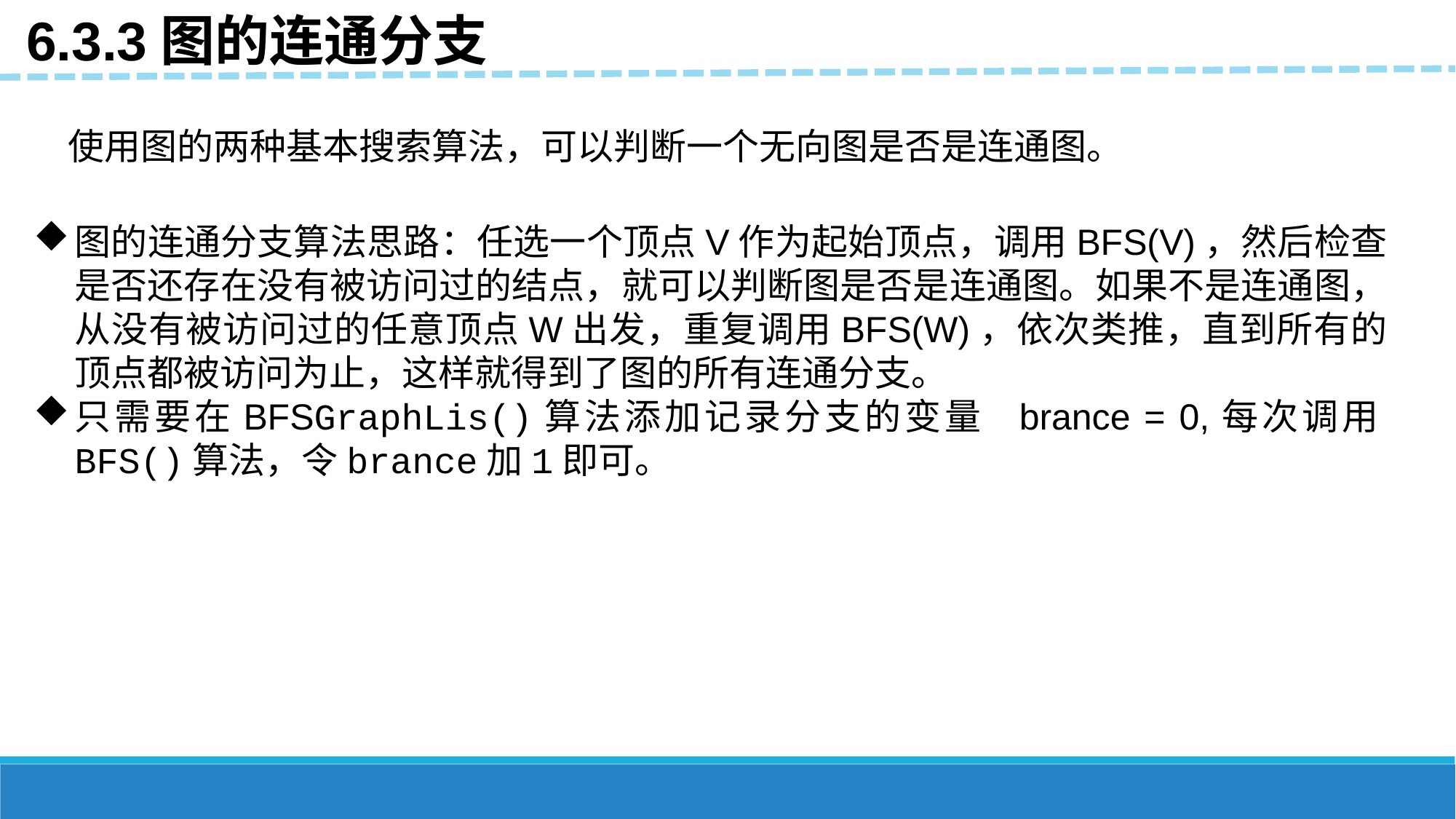

6.3.3图的连通分支
使用图的两种基本搜索算法，可以判断一个无向图是否是连通图。
图的连通分支算法思路：任选一个顶点V作为起始顶点，调用BFS(V)，然后检查是否还存在没有被访问过的结点，就可以判断图是否是连通图。如果不是连通图，从没有被访问过的任意顶点W出发，重复调用BFS(W)，依次类推，直到所有的顶点都被访问为止，这样就得到了图的所有连通分支。
只需要在BFSGraphLis()算法添加记录分支的变量 brance = 0,每次调用BFS()算法，令brance加1即可。